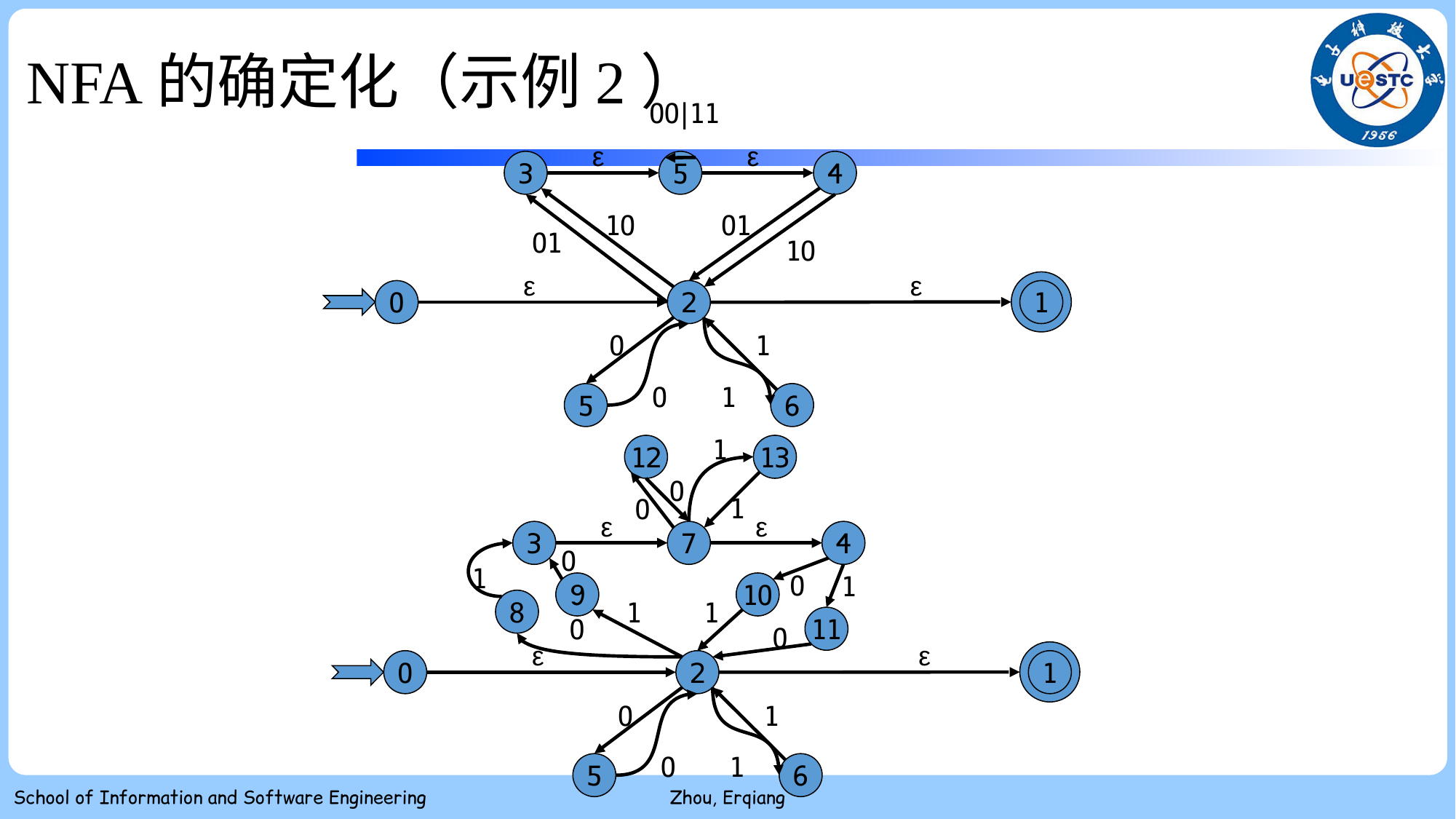

NFA的确定化（示例2）
# Step2 使每条弧上或为ε，或为单个字符
00|11
ε
ε
5
3
10
01
4
01
10
ε
ε

1
0
2

0
0
5
1
1
6
1
12
13
0
1
0
ε
ε
3
7
4
ε
ε

1
0
2

0
0
5
1
1
6
0
1
9
8
1
0
0
1
10
1
11
0
School of Information and Software Engineering
Zhou, Erqiang
22